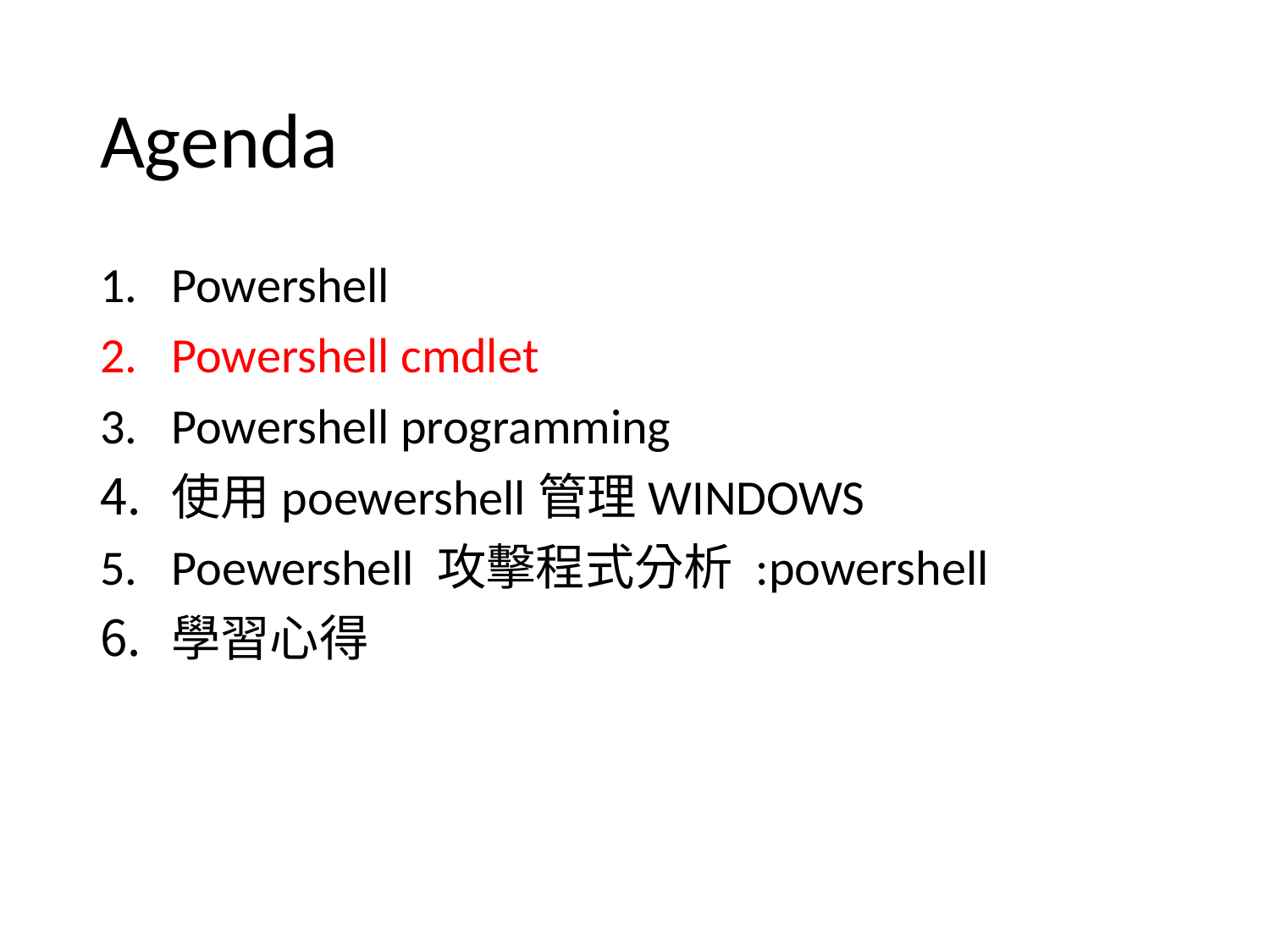

# Agenda
Powershell
Powershell cmdlet
Powershell programming
使用poewershell管理WINDOWS
Poewershell 攻擊程式分析 :powershell
學習心得